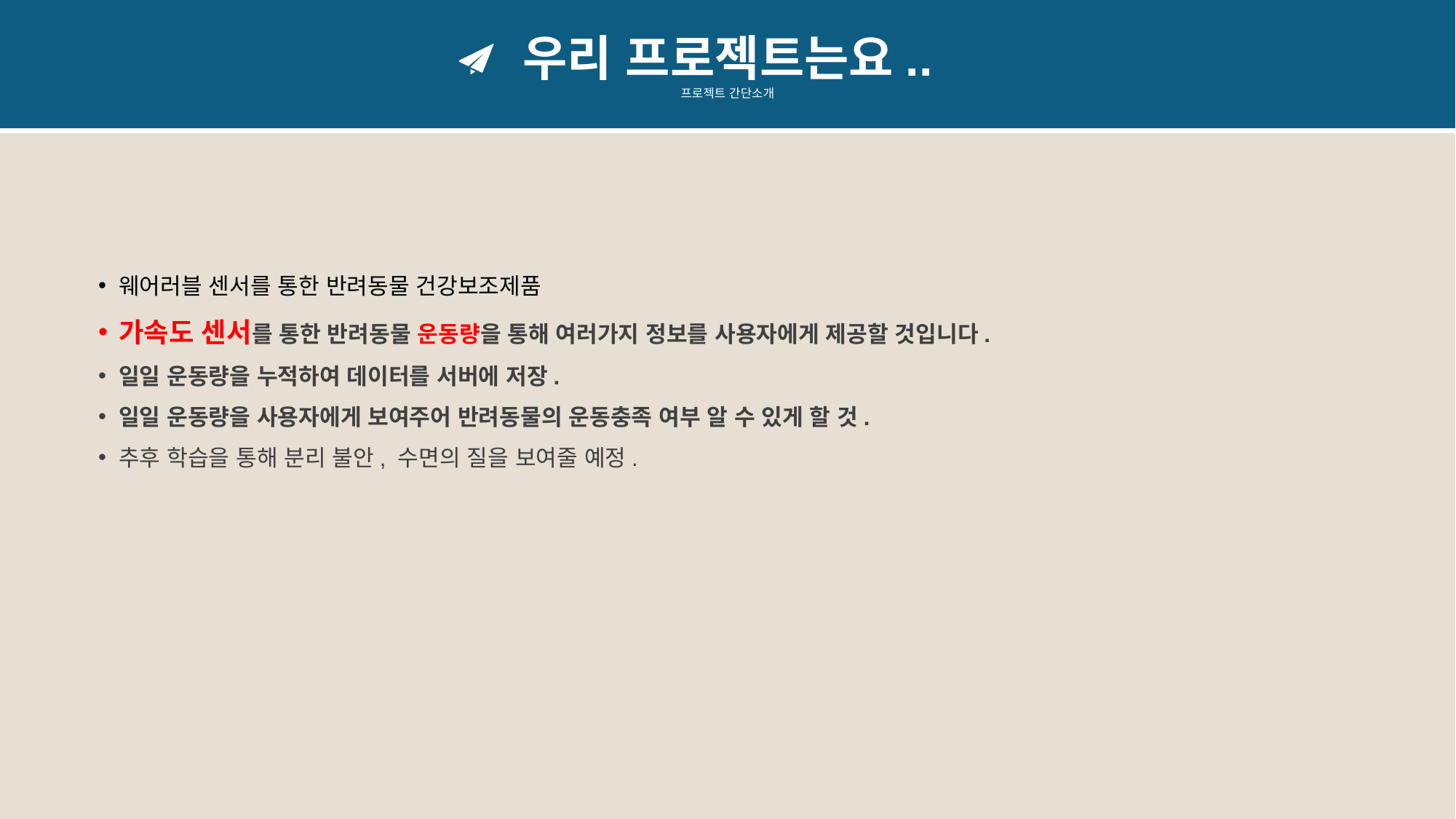

우리 프로젝트는요..
프로젝트 간단소개

웨어러블 센서를 통한 반려동물 건강보조제품
가속도 센서를 통한 반려동물 운동량을 통해 여러가지 정보를 사용자에게 제공할 것입니다.
일일 운동량을 누적하여 데이터를 서버에 저장.
일일 운동량을 사용자에게 보여주어 반려동물의 운동충족 여부 알 수 있게 할 것.
추후 학습을 통해 분리 불안, 수면의 질을 보여줄 예정.